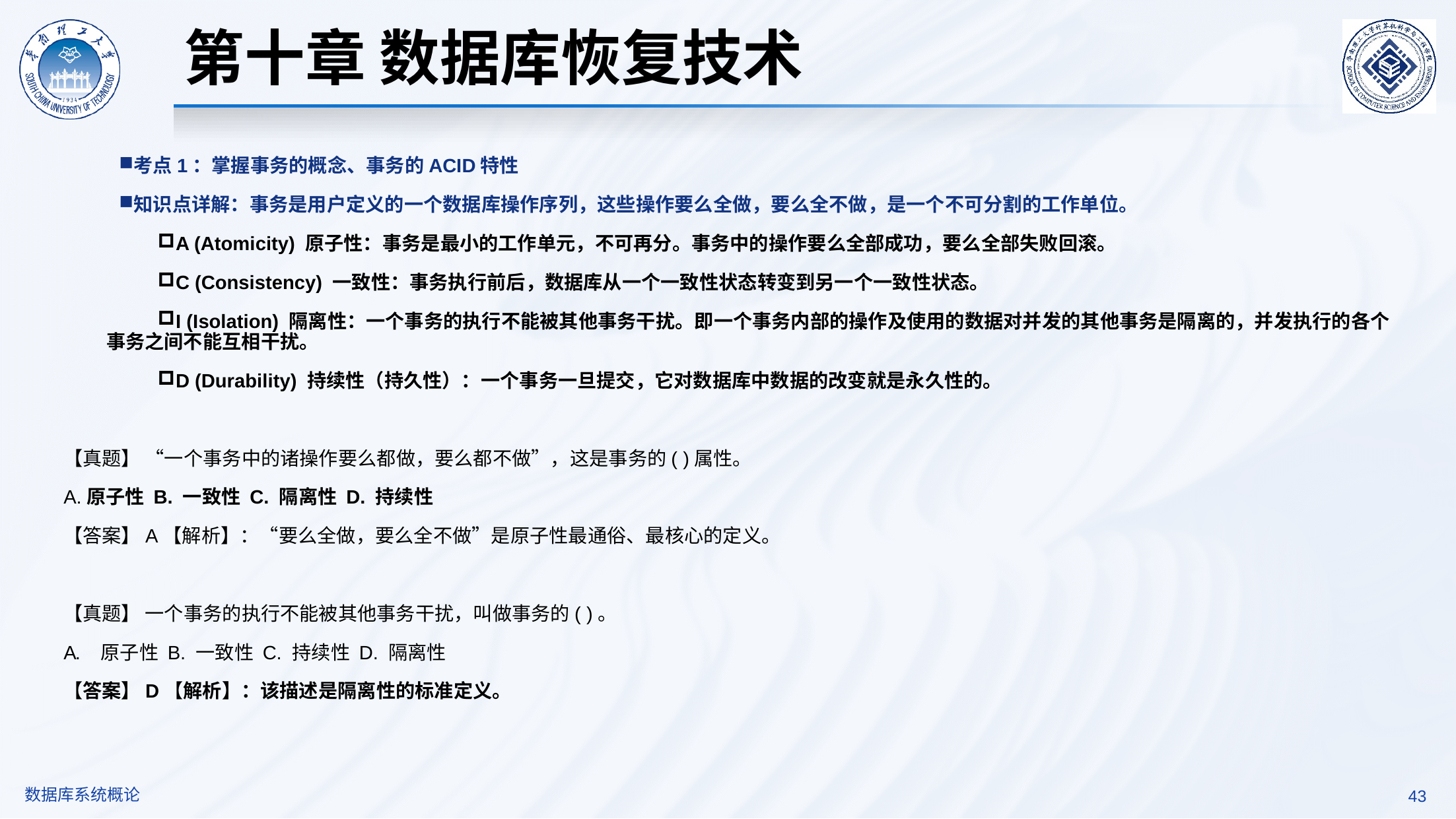

第十章 数据库恢复技术
考点1：掌握事务的概念、事务的ACID特性
知识点详解：事务是用户定义的一个数据库操作序列，这些操作要么全做，要么全不做，是一个不可分割的工作单位。
A (Atomicity) 原子性：事务是最小的工作单元，不可再分。事务中的操作要么全部成功，要么全部失败回滚。
C (Consistency) 一致性：事务执行前后，数据库从一个一致性状态转变到另一个一致性状态。
I (Isolation) 隔离性：一个事务的执行不能被其他事务干扰。即一个事务内部的操作及使用的数据对并发的其他事务是隔离的，并发执行的各个事务之间不能互相干扰。
D (Durability) 持续性（持久性）：一个事务一旦提交，它对数据库中数据的改变就是永久性的。

【真题】 “一个事务中的诸操作要么都做，要么都不做”，这是事务的( )属性。
A.原子性 B. 一致性 C. 隔离性 D. 持续性
【答案】A【解析】：“要么全做，要么全不做”是原子性最通俗、最核心的定义。

【真题】 一个事务的执行不能被其他事务干扰，叫做事务的( )。
原子性 B. 一致性 C. 持续性 D. 隔离性
【答案】D【解析】：该描述是隔离性的标准定义。